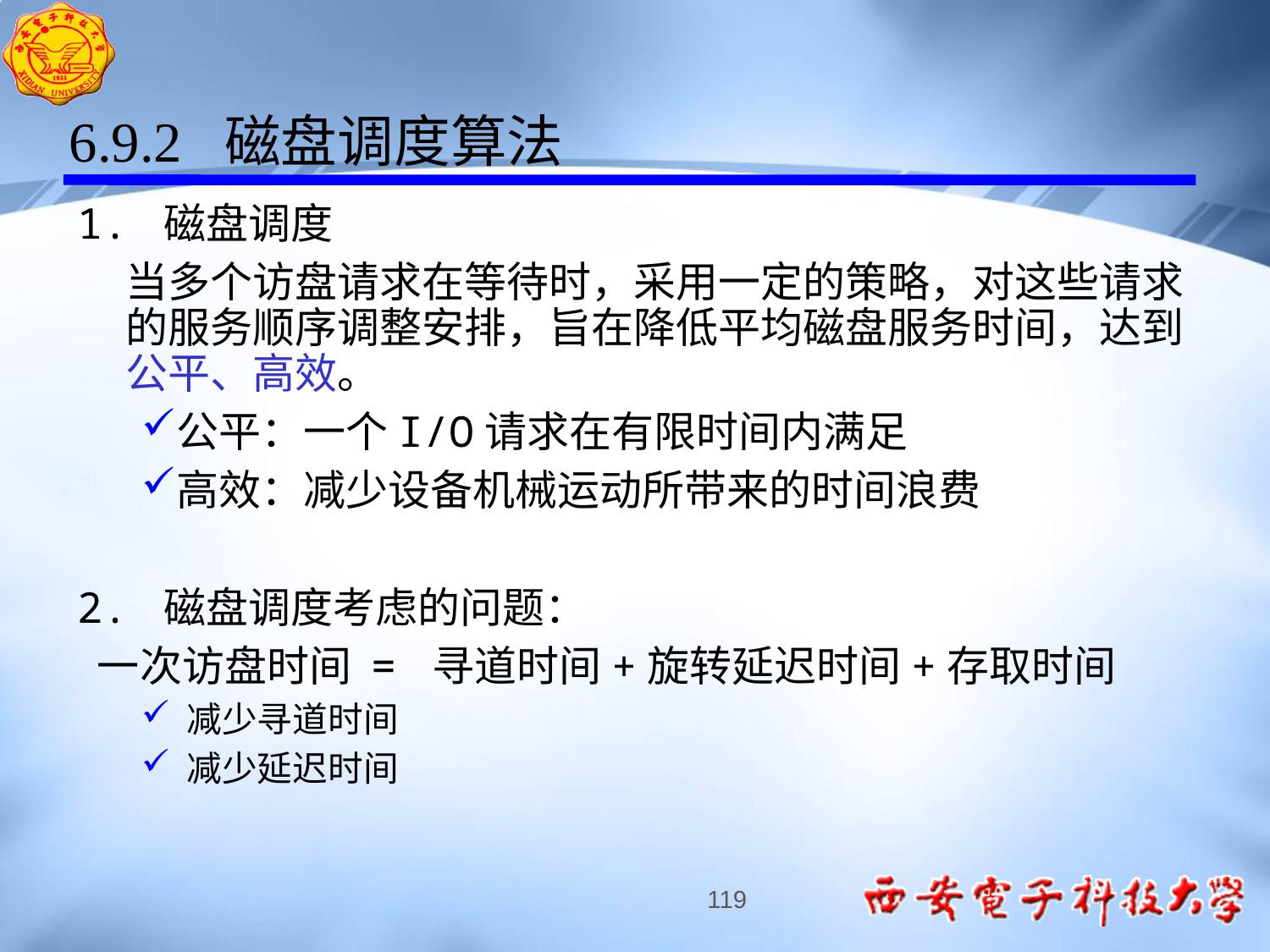

6.9.2  磁盘调度算法
1. 磁盘调度
    当多个访盘请求在等待时，采用一定的策略，对这些请求的服务顺序调整安排，旨在降低平均磁盘服务时间，达到公平、高效。
公平：一个I/O请求在有限时间内满足
高效：减少设备机械运动所带来的时间浪费

2. 磁盘调度考虑的问题：
 一次访盘时间 = 寻道时间+旋转延迟时间+存取时间
 减少寻道时间
 减少延迟时间

119